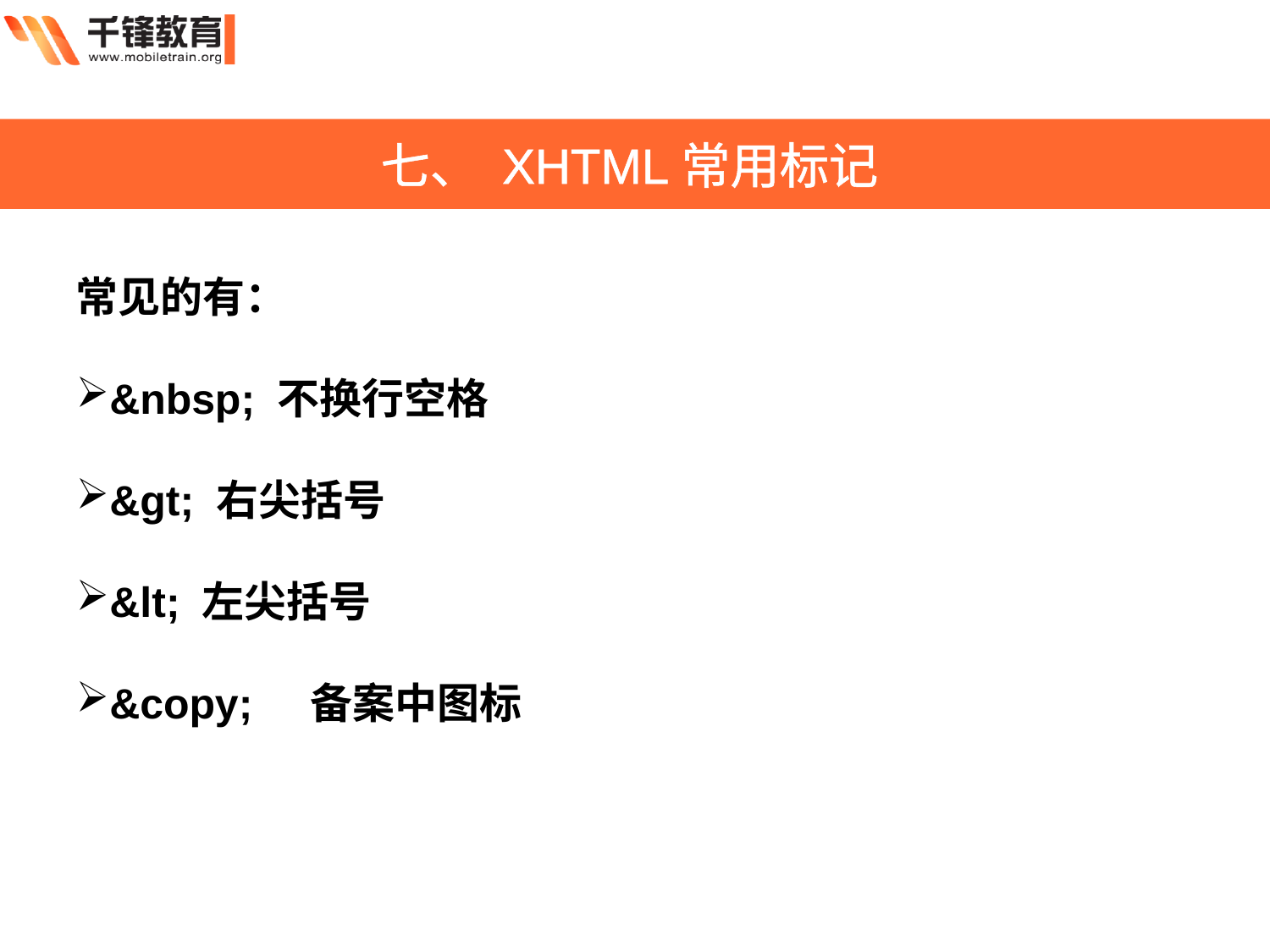

七、 XHTML常用标记
常见的有：

&nbsp; 不换行空格

&gt; 右尖括号

&lt; 左尖括号

&copy;    备案中图标